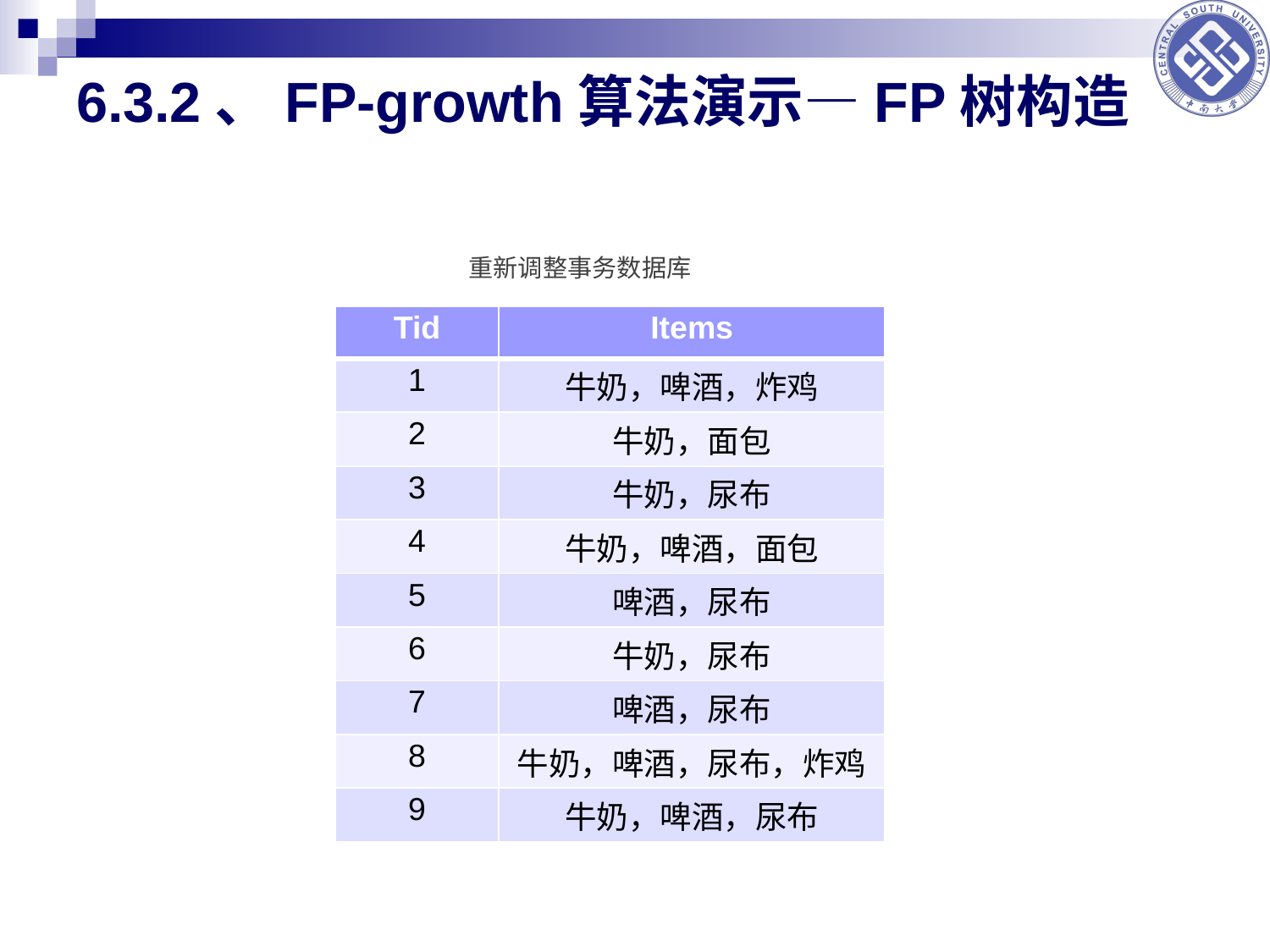

6.3.2、FP-growth算法演示—FP树构造
重新调整事务数据库
| Tid | Items |
| --- | --- |
| 1 | 牛奶，啤酒，炸鸡 |
| 2 | 牛奶，面包 |
| 3 | 牛奶，尿布 |
| 4 | 牛奶，啤酒，面包 |
| 5 | 啤酒，尿布 |
| 6 | 牛奶，尿布 |
| 7 | 啤酒，尿布 |
| 8 | 牛奶，啤酒，尿布，炸鸡 |
| 9 | 牛奶，啤酒，尿布 |